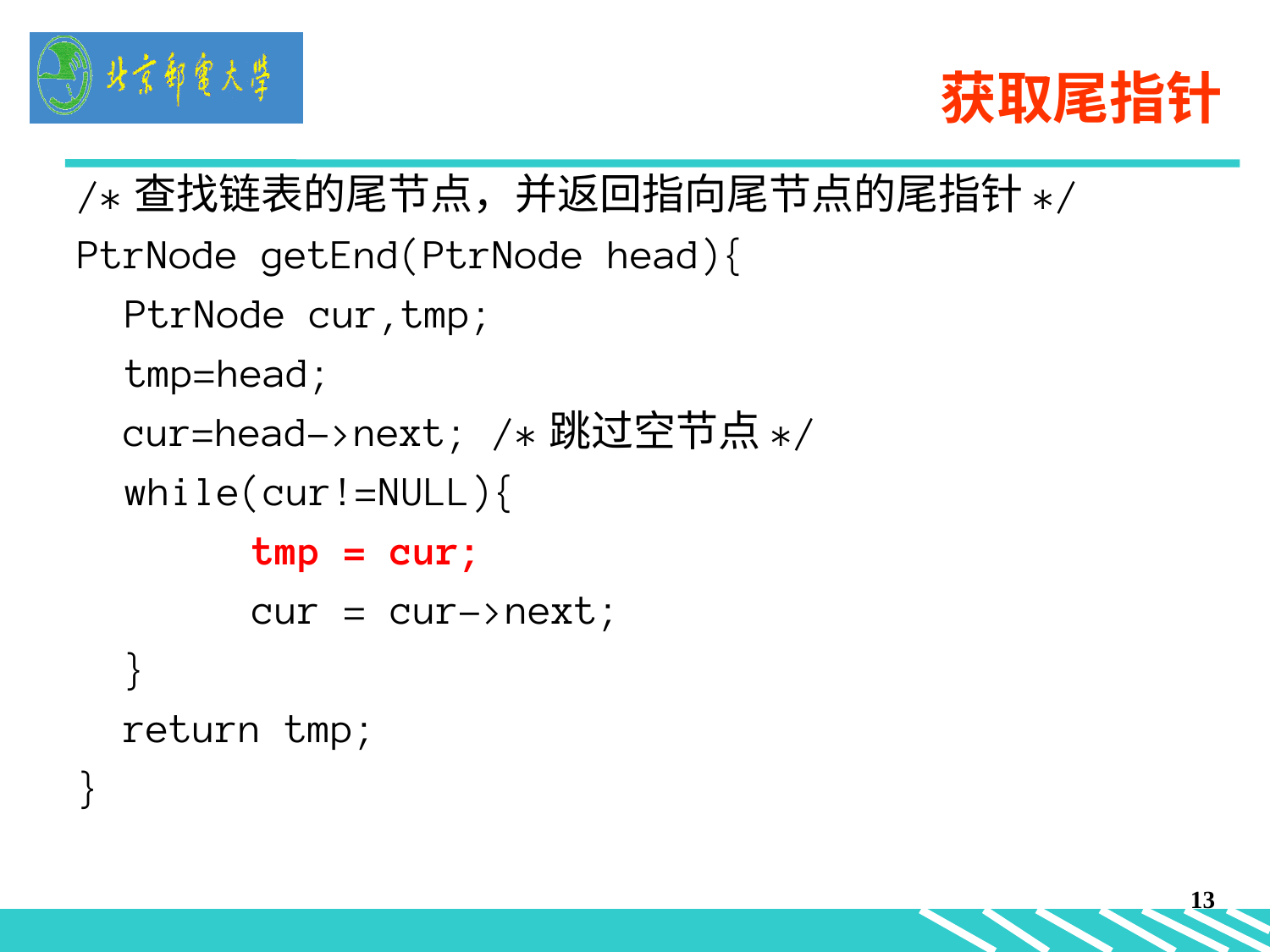

获取尾指针
/*查找链表的尾节点，并返回指向尾节点的尾指针*/
PtrNode getEnd(PtrNode head){
	PtrNode cur,tmp;
	tmp=head;
  cur=head->next; /*跳过空节点*/
  	while(cur!=NULL){
  		tmp = cur;
     	cur = cur->next;
  }
  return tmp;
}
13